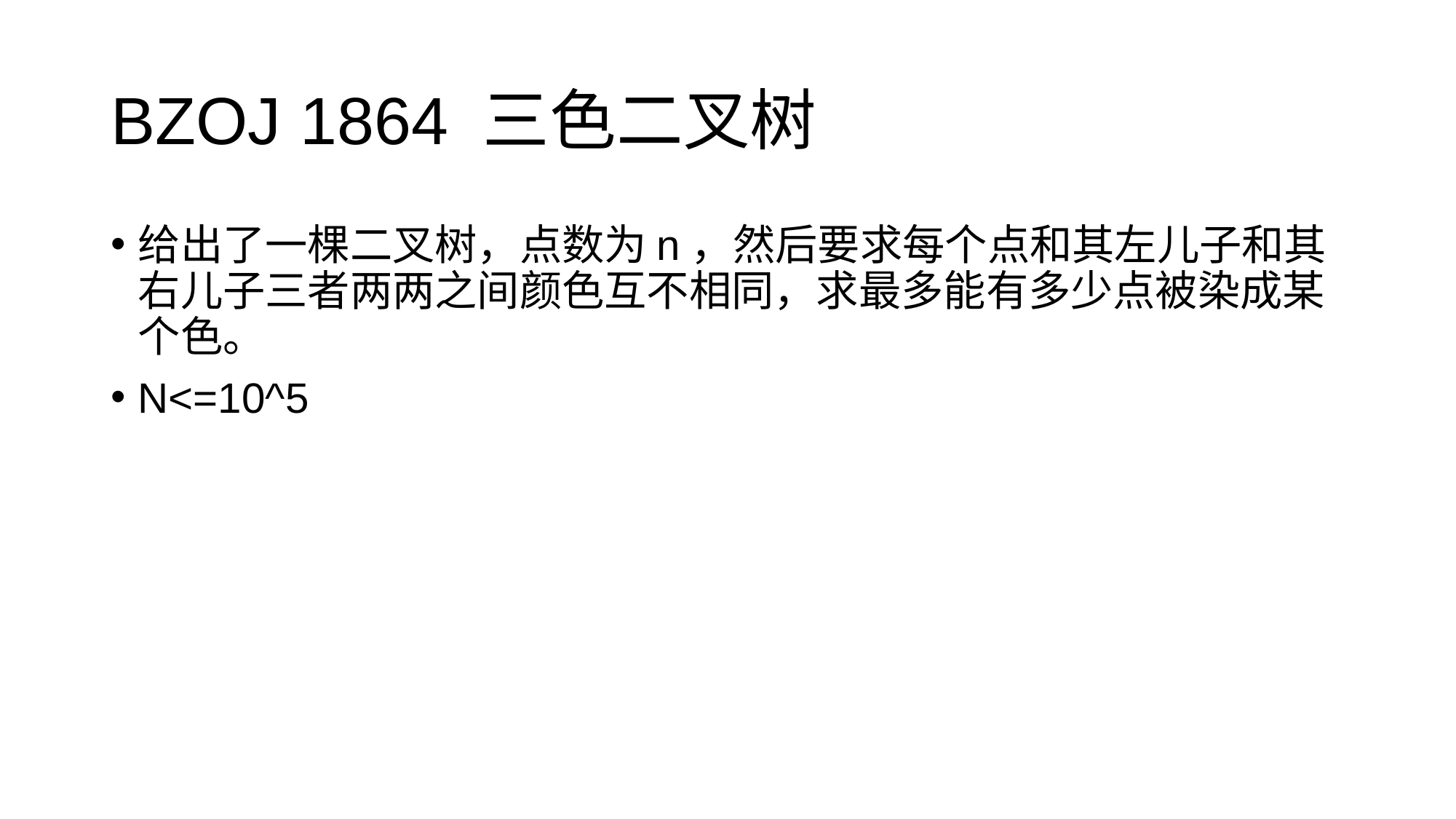

# BZOJ 1864 三色二叉树
给出了一棵二叉树，点数为n，然后要求每个点和其左儿子和其右儿子三者两两之间颜色互不相同，求最多能有多少点被染成某个色。
N<=10^5